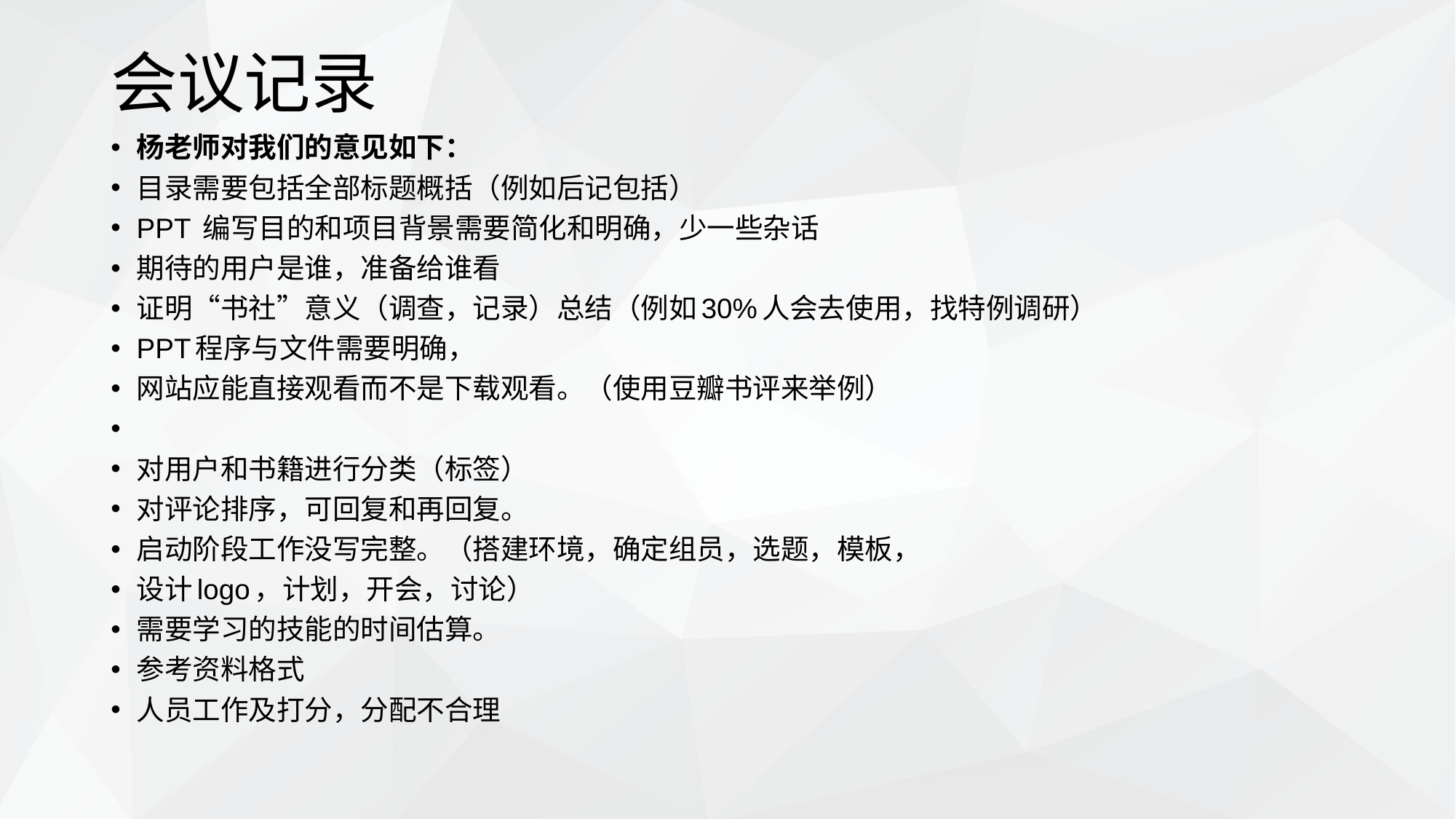

# 会议记录
杨老师对我们的意见如下：
目录需要包括全部标题概括（例如后记包括）
PPT 编写目的和项目背景需要简化和明确，少一些杂话
期待的用户是谁，准备给谁看
证明“书社”意义（调查，记录）总结（例如30%人会去使用，找特例调研）
PPT程序与文件需要明确，
网站应能直接观看而不是下载观看。（使用豆瓣书评来举例）

对用户和书籍进行分类（标签）
对评论排序，可回复和再回复。
启动阶段工作没写完整。（搭建环境，确定组员，选题，模板，
设计logo，计划，开会，讨论）
需要学习的技能的时间估算。
参考资料格式
人员工作及打分，分配不合理